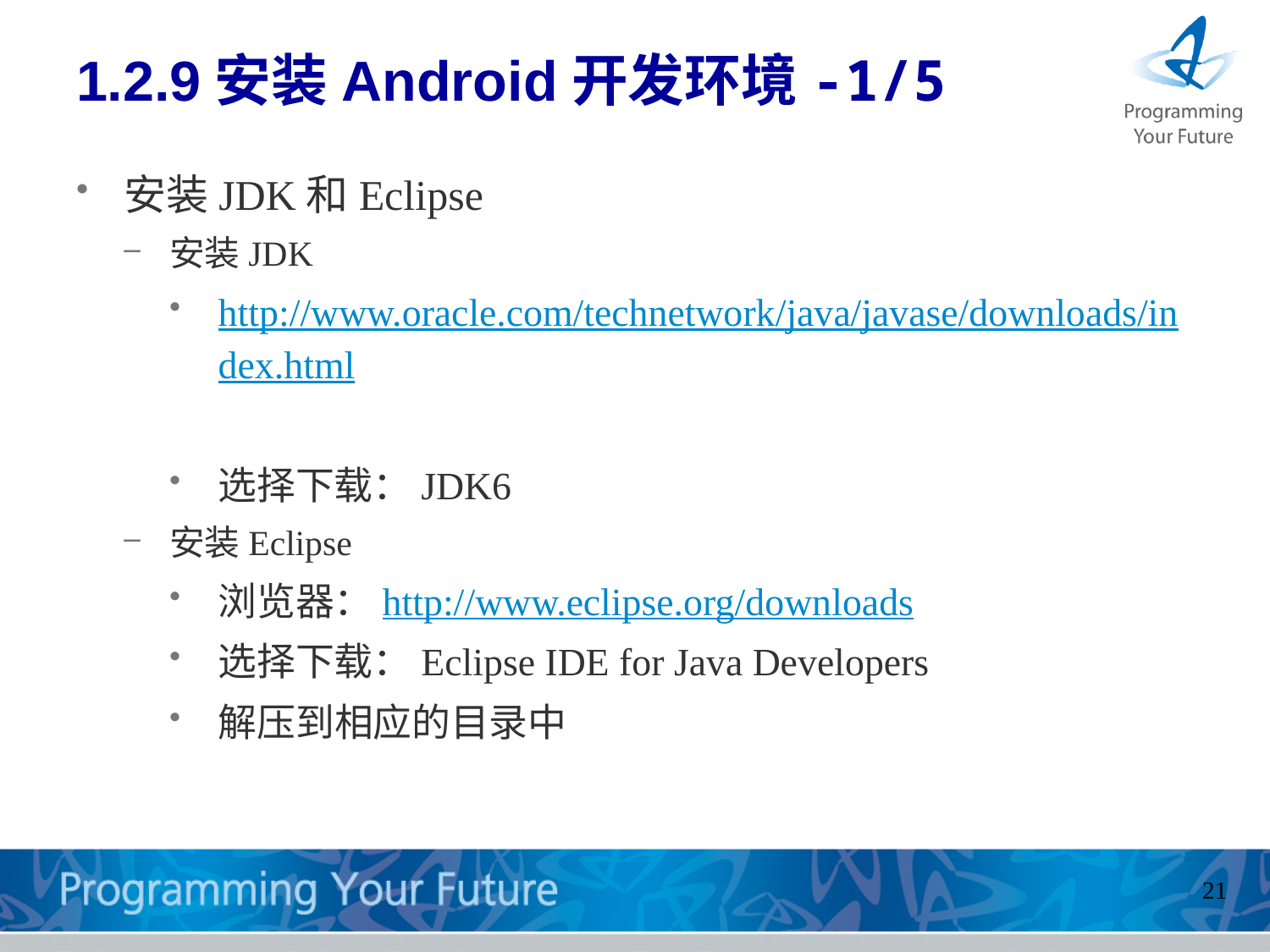

# 1.2.9安装Android开发环境-1/5
安装JDK和Eclipse
安装JDK
http://www.oracle.com/technetwork/java/javase/downloads/index.html
选择下载：JDK6
安装Eclipse
浏览器：http://www.eclipse.org/downloads
选择下载：Eclipse IDE for Java Developers
解压到相应的目录中